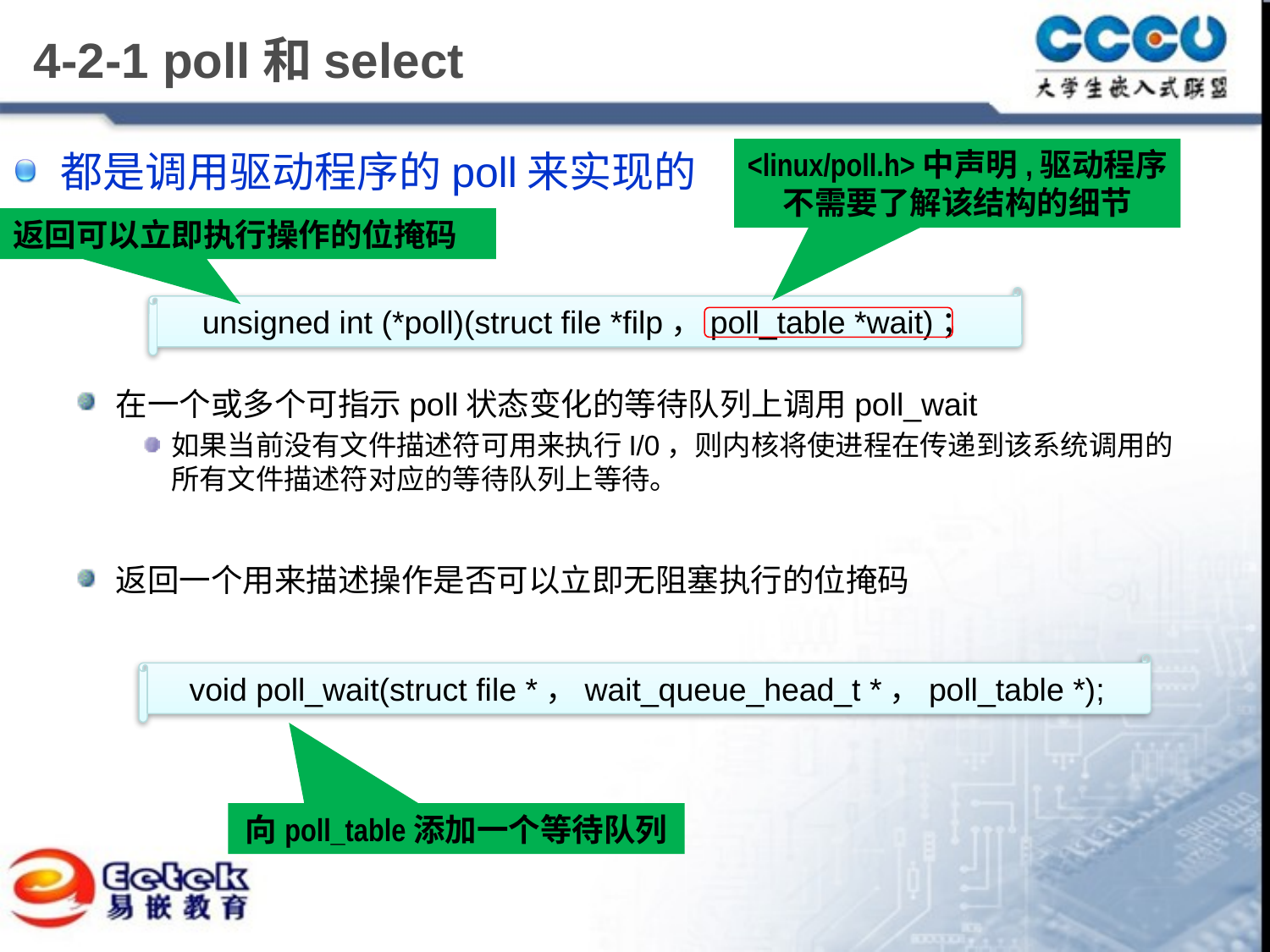

# 4-2-1 poll和select
都是调用驱动程序的poll来实现的

在一个或多个可指示poll状态变化的等待队列上调用poll_wait
如果当前没有文件描述符可用来执行I/0，则内核将使进程在传递到该系统调用的所有文件描述符对应的等待队列上等待。

返回一个用来描述操作是否可以立即无阻塞执行的位掩码
<linux/poll.h>中声明,驱动程序不需要了解该结构的细节
返回可以立即执行操作的位掩码
unsigned int (*poll)(struct file *filp，poll_table *wait)；

void poll_wait(struct file *，wait_queue_head_t *，poll_table *);
向poll_table添加一个等待队列